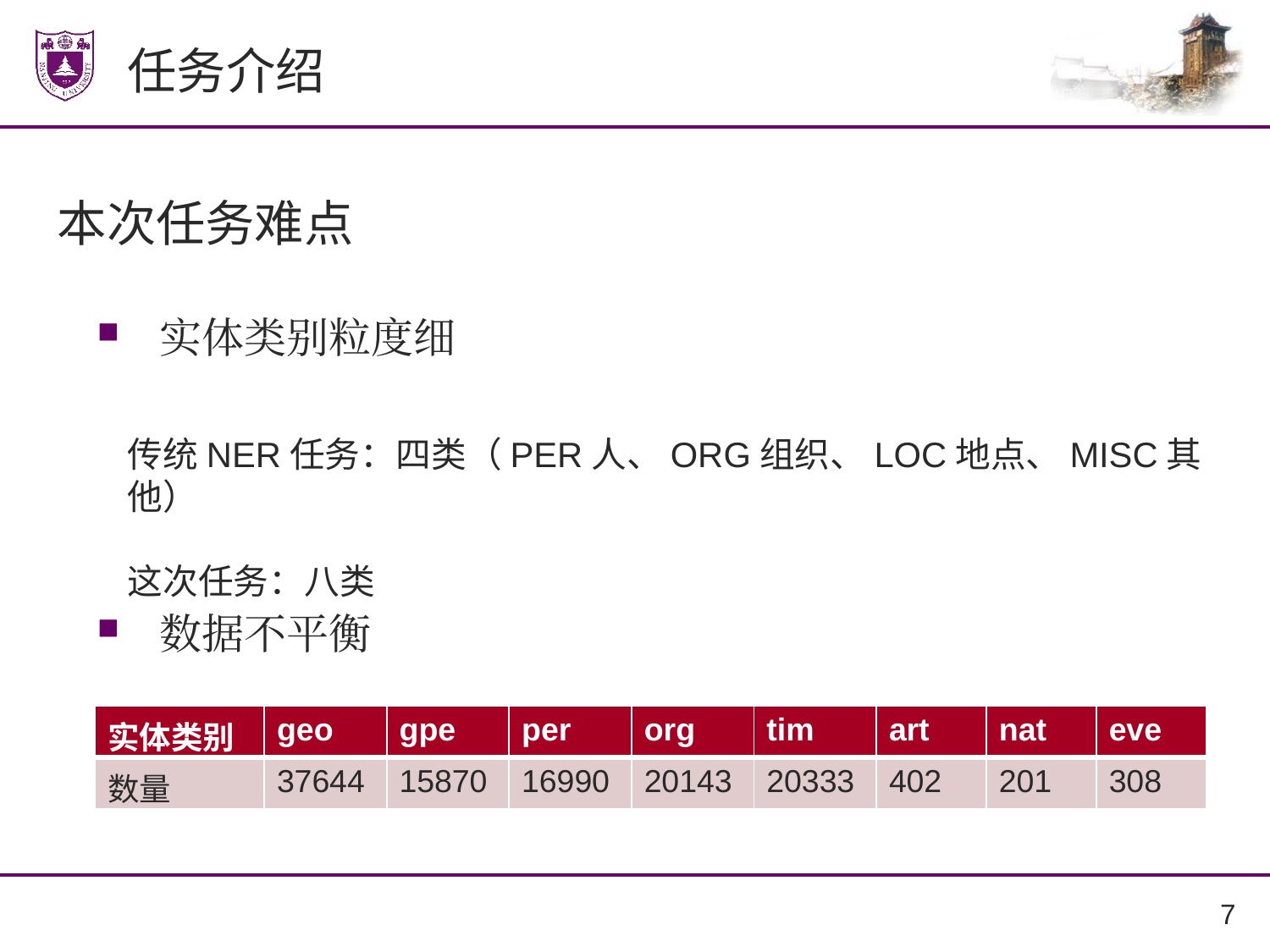

任务介绍
# 本次任务难点
实体类别粒度细

数据不平衡

传统NER任务：四类（PER人、ORG组织、LOC地点、MISC其他）

这次任务：八类
| 实体类别 | geo | gpe | per | org | tim | art | nat | eve |
| --- | --- | --- | --- | --- | --- | --- | --- | --- |
| 数量 | 37644 | 15870 | 16990 | 20143 | 20333 | 402 | 201 | 308 |